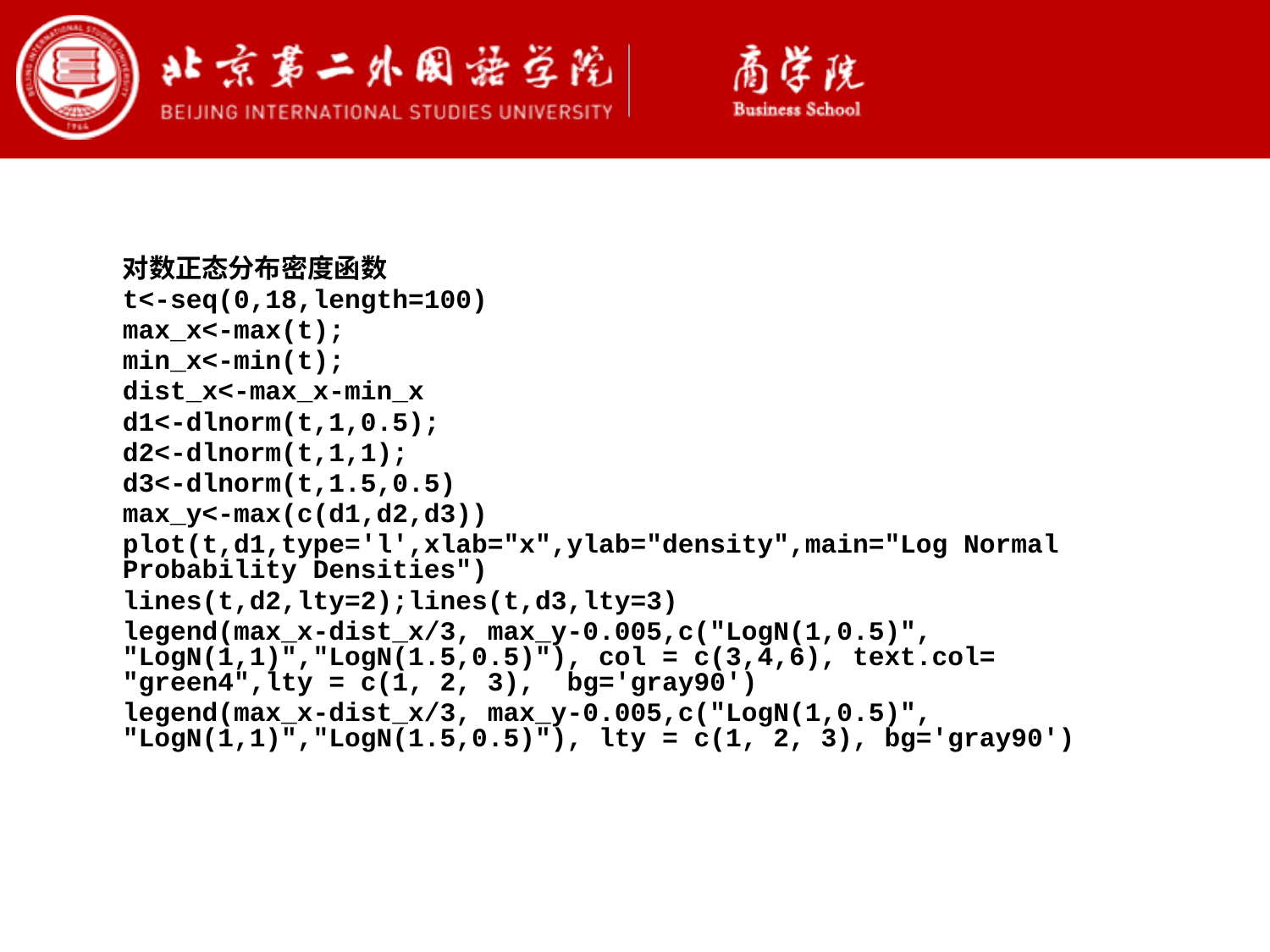

对数正态分布密度函数
t<-seq(0,18,length=100)
max_x<-max(t);
min_x<-min(t);
dist_x<-max_x-min_x
d1<-dlnorm(t,1,0.5);
d2<-dlnorm(t,1,1);
d3<-dlnorm(t,1.5,0.5)
max_y<-max(c(d1,d2,d3))
plot(t,d1,type='l',xlab="x",ylab="density",main="Log Normal Probability Densities")
lines(t,d2,lty=2);lines(t,d3,lty=3)
legend(max_x-dist_x/3, max_y-0.005,c("LogN(1,0.5)", "LogN(1,1)","LogN(1.5,0.5)"), col = c(3,4,6), text.col= "green4",lty = c(1, 2, 3),  bg='gray90')
legend(max_x-dist_x/3, max_y-0.005,c("LogN(1,0.5)", "LogN(1,1)","LogN(1.5,0.5)"), lty = c(1, 2, 3), bg='gray90')